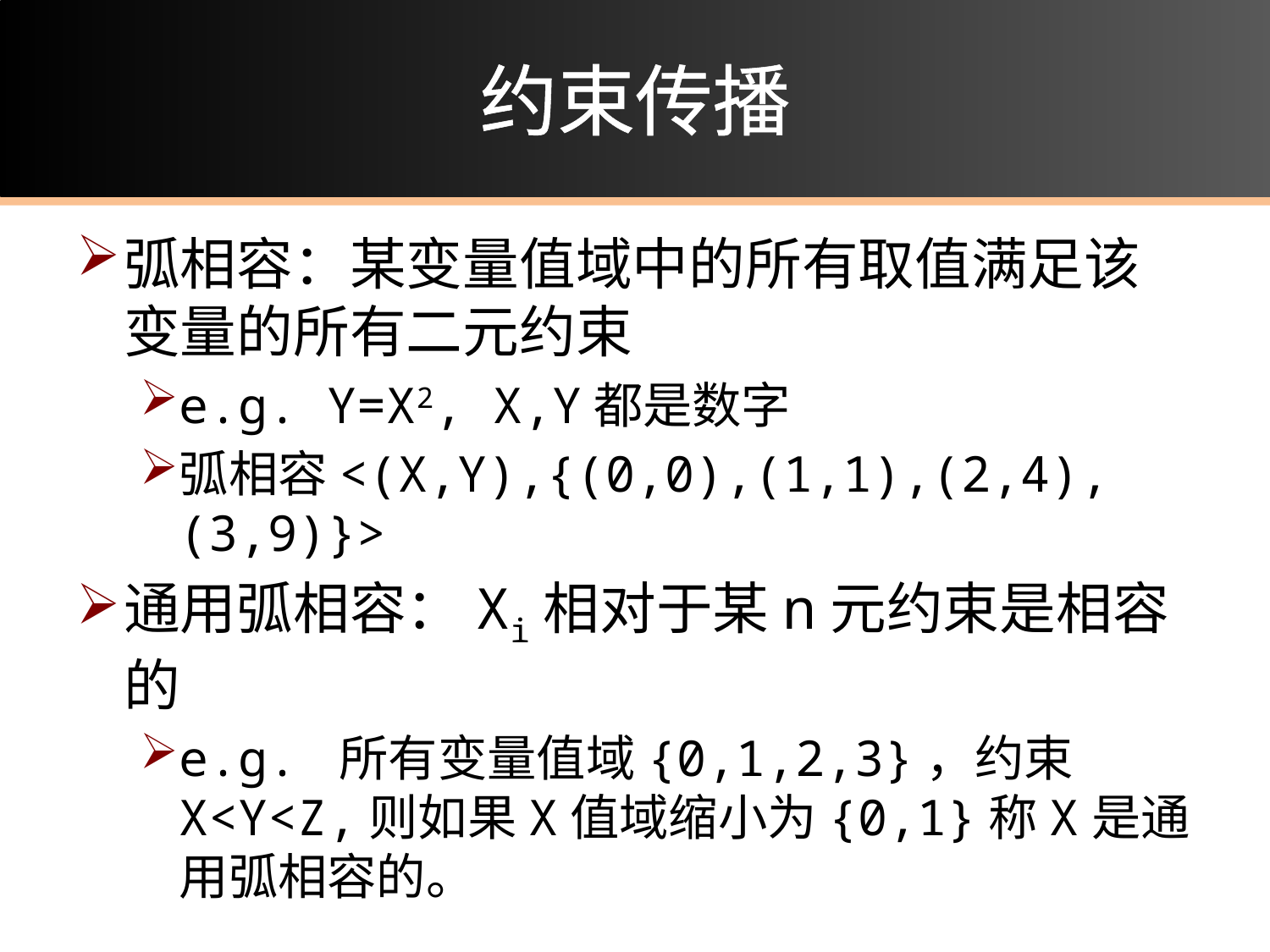

# 约束传播
弧相容：某变量值域中的所有取值满足该变量的所有二元约束
e.g. Y=X2, X,Y都是数字
弧相容<(X,Y),{(0,0),(1,1),(2,4),(3,9)}>
通用弧相容：Xi相对于某n元约束是相容的
e.g. 所有变量值域{0,1,2,3}，约束X<Y<Z,则如果X值域缩小为{0,1}称X是通用弧相容的。